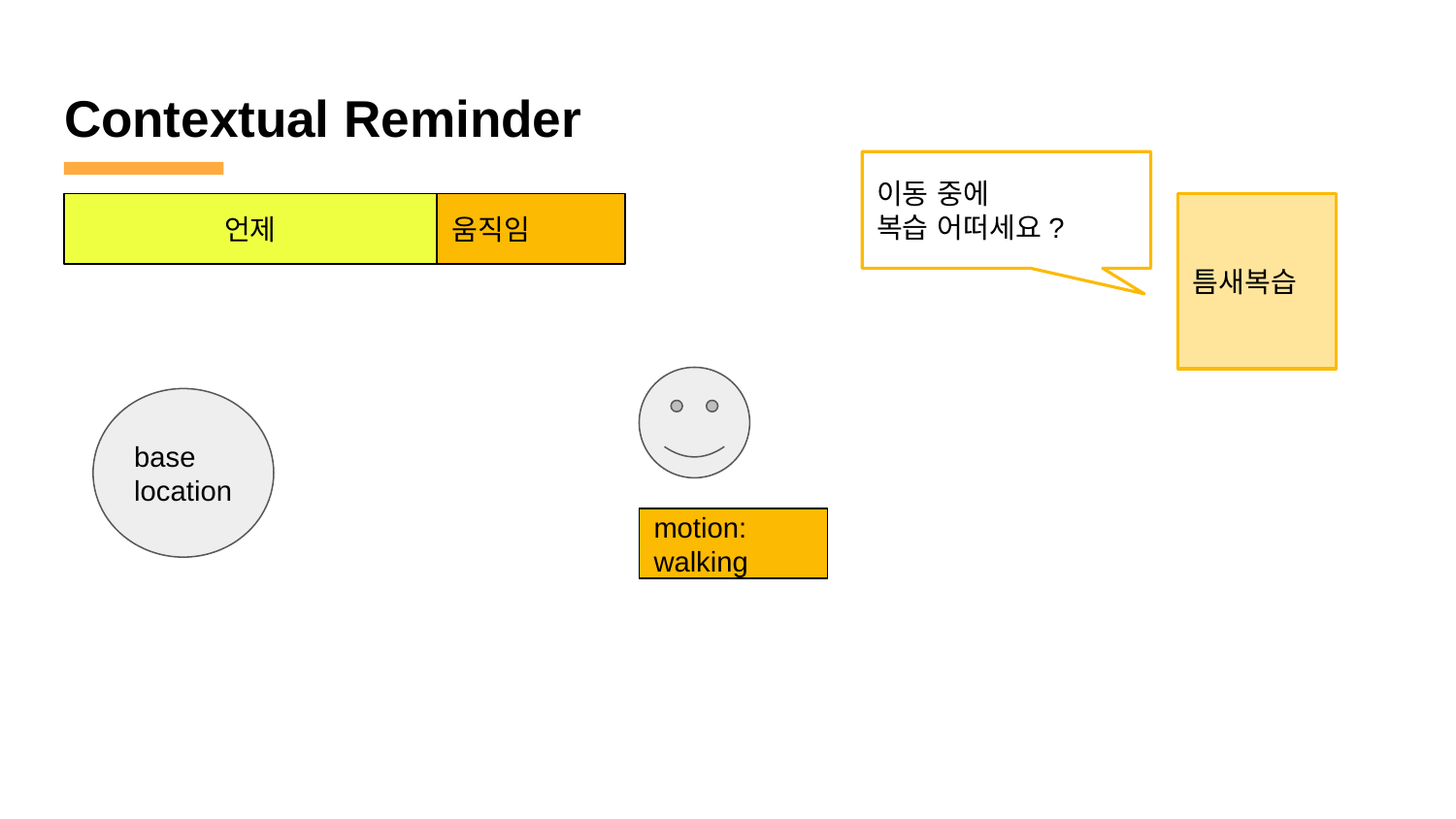

# Contextual Reminder
이동 중에
복습 어떠세요?

언제
움직임
틈새복습

base location
motion: walking